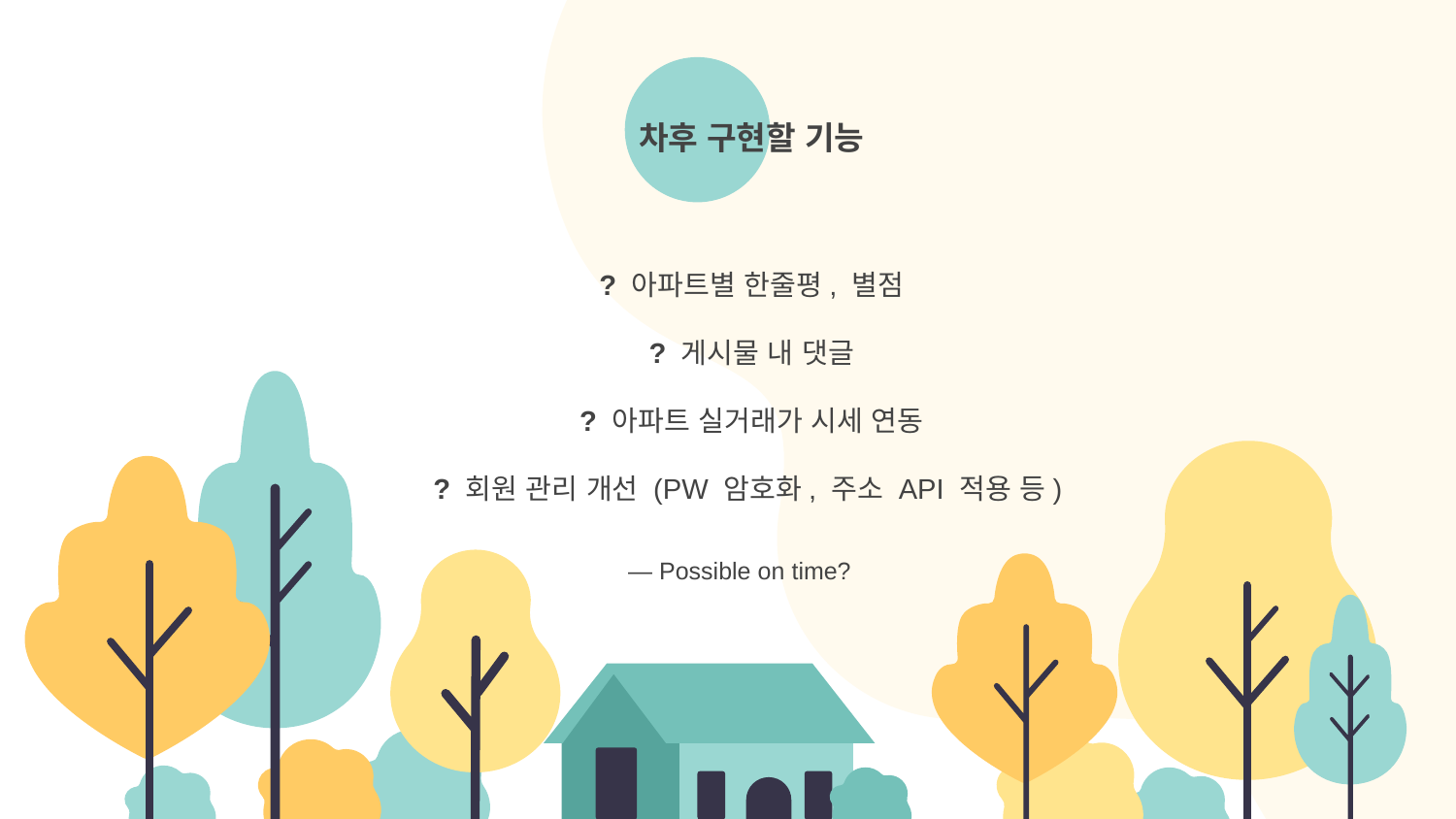

차후 구현할 기능

? 아파트별 한줄평, 별점
? 게시물 내 댓글
? 아파트 실거래가 시세 연동
? 회원 관리 개선 (PW 암호화, 주소 API 적용 등)

# — Possible on time?